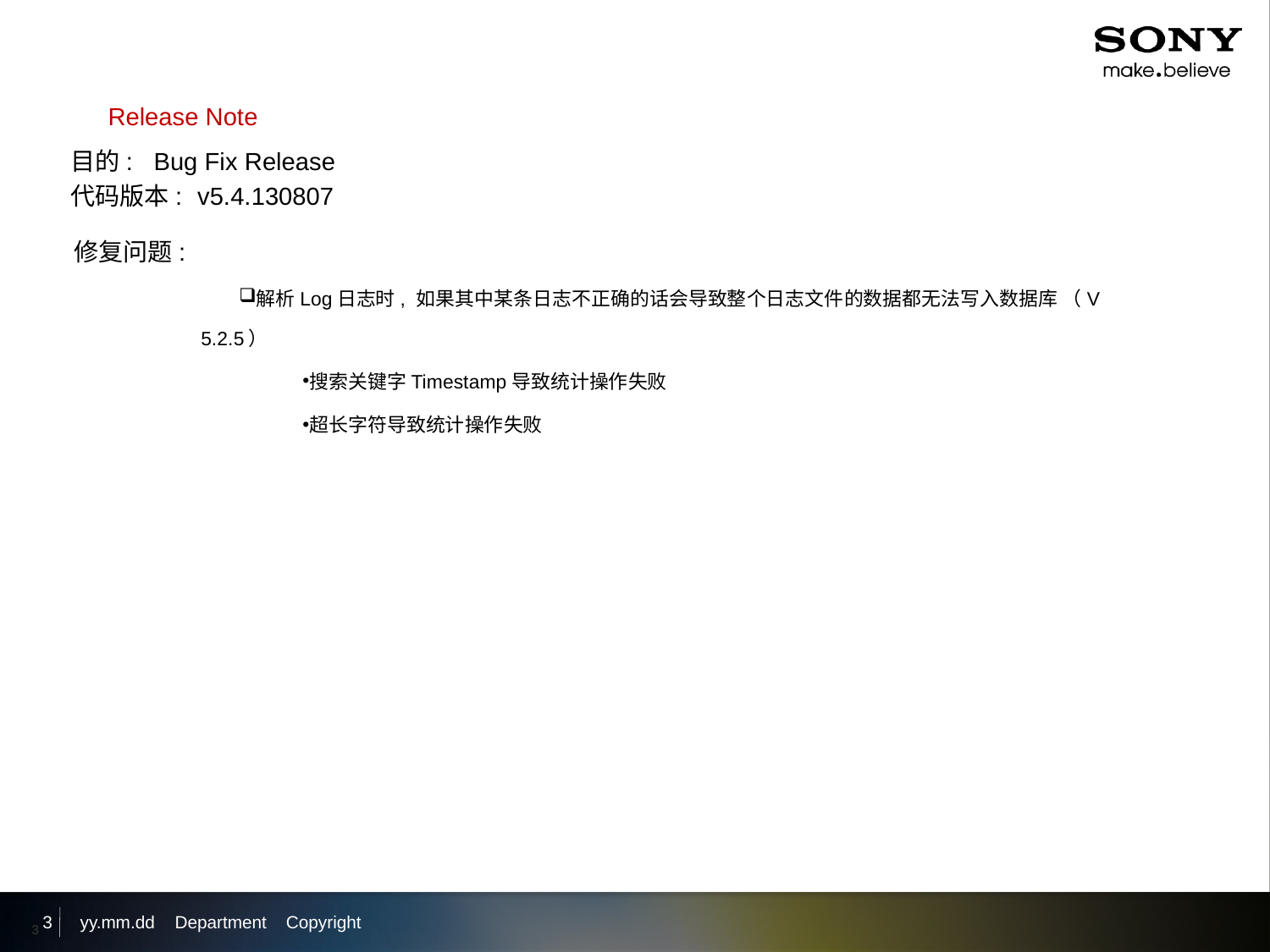

Release Note

目的:   Bug Fix Release
代码版本:	v5.4.130807
修复问题:
解析Log日志时, 如果其中某条日志不正确的话会导致整个日志文件的数据都无法写入数据库 （V 5.2.5）
搜索关键字Timestamp导致统计操作失败
超长字符导致统计操作失败

3
yy.mm.dd
Department    Copyright